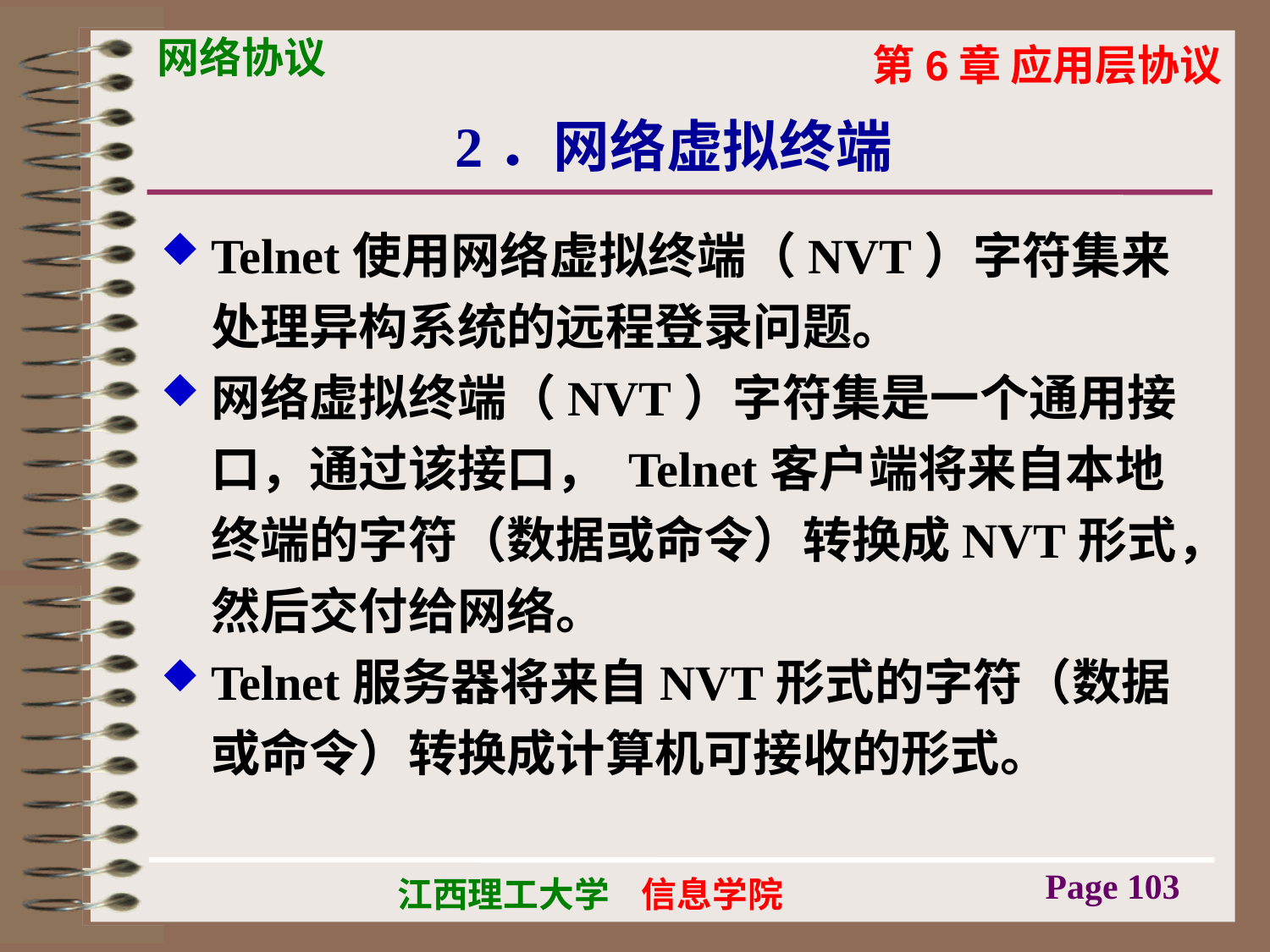

# 2．网络虚拟终端
Telnet使用网络虚拟终端（NVT）字符集来处理异构系统的远程登录问题。
网络虚拟终端（NVT）字符集是一个通用接口，通过该接口， Telnet客户端将来自本地终端的字符（数据或命令）转换成NVT形式，然后交付给网络。
Telnet服务器将来自NVT形式的字符（数据或命令）转换成计算机可接收的形式。
Page 103